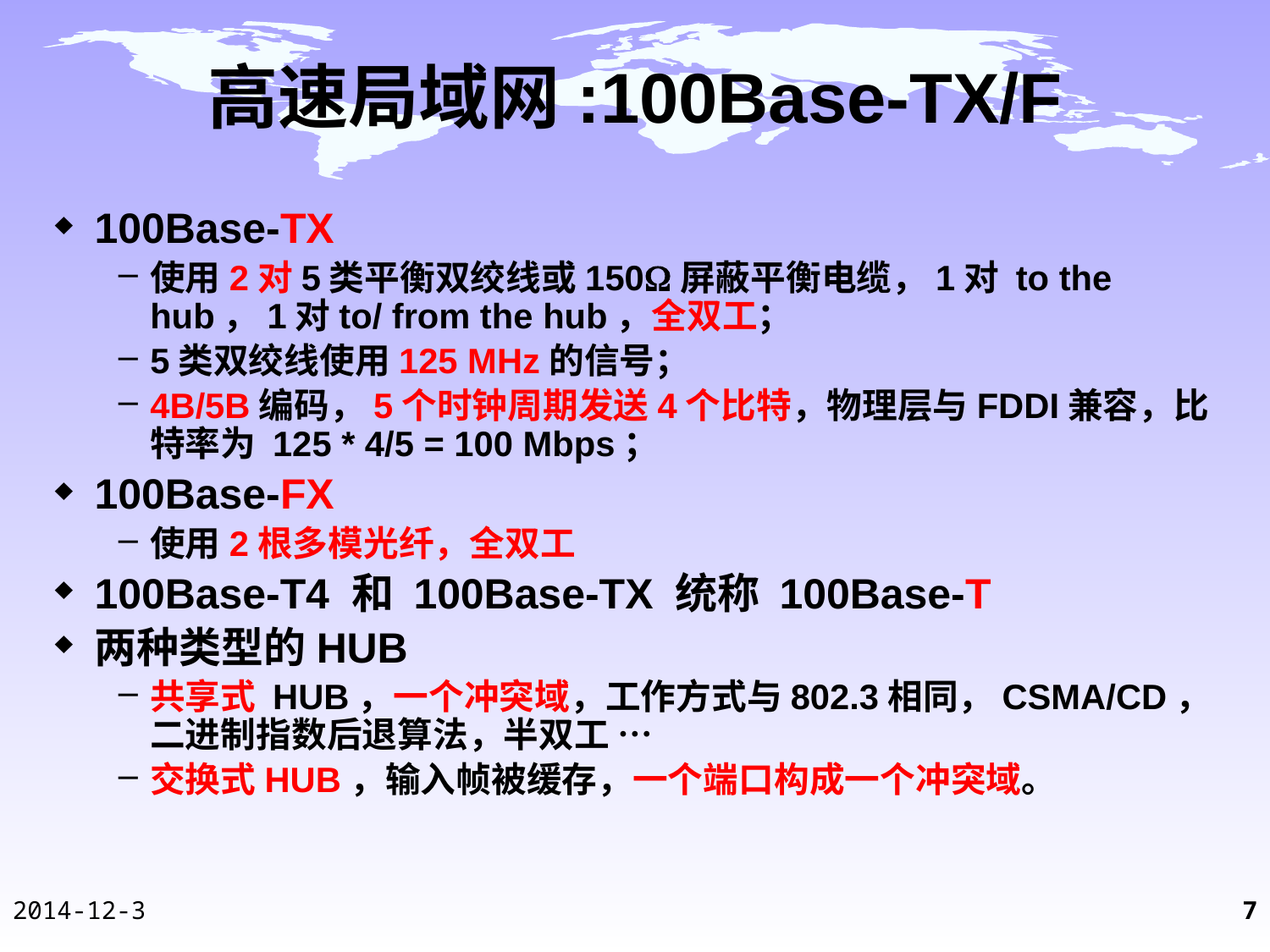

# 高速局域网:100Base-TX/F
100Base-TX
使用2对5类平衡双绞线或150Ω屏蔽平衡电缆，1对 to the hub，1对to/ from the hub，全双工；
5类双绞线使用125 MHz的信号；
4B/5B编码，5个时钟周期发送4个比特，物理层与FDDI兼容，比特率为 125 * 4/5 = 100 Mbps；
100Base-FX
使用2根多模光纤，全双工
100Base-T4 和 100Base-TX 统称 100Base-T
两种类型的HUB
共享式 HUB，一个冲突域，工作方式与802.3相同，CSMA/CD，二进制指数后退算法，半双工 …
交换式HUB，输入帧被缓存，一个端口构成一个冲突域。
2014-12-3
7